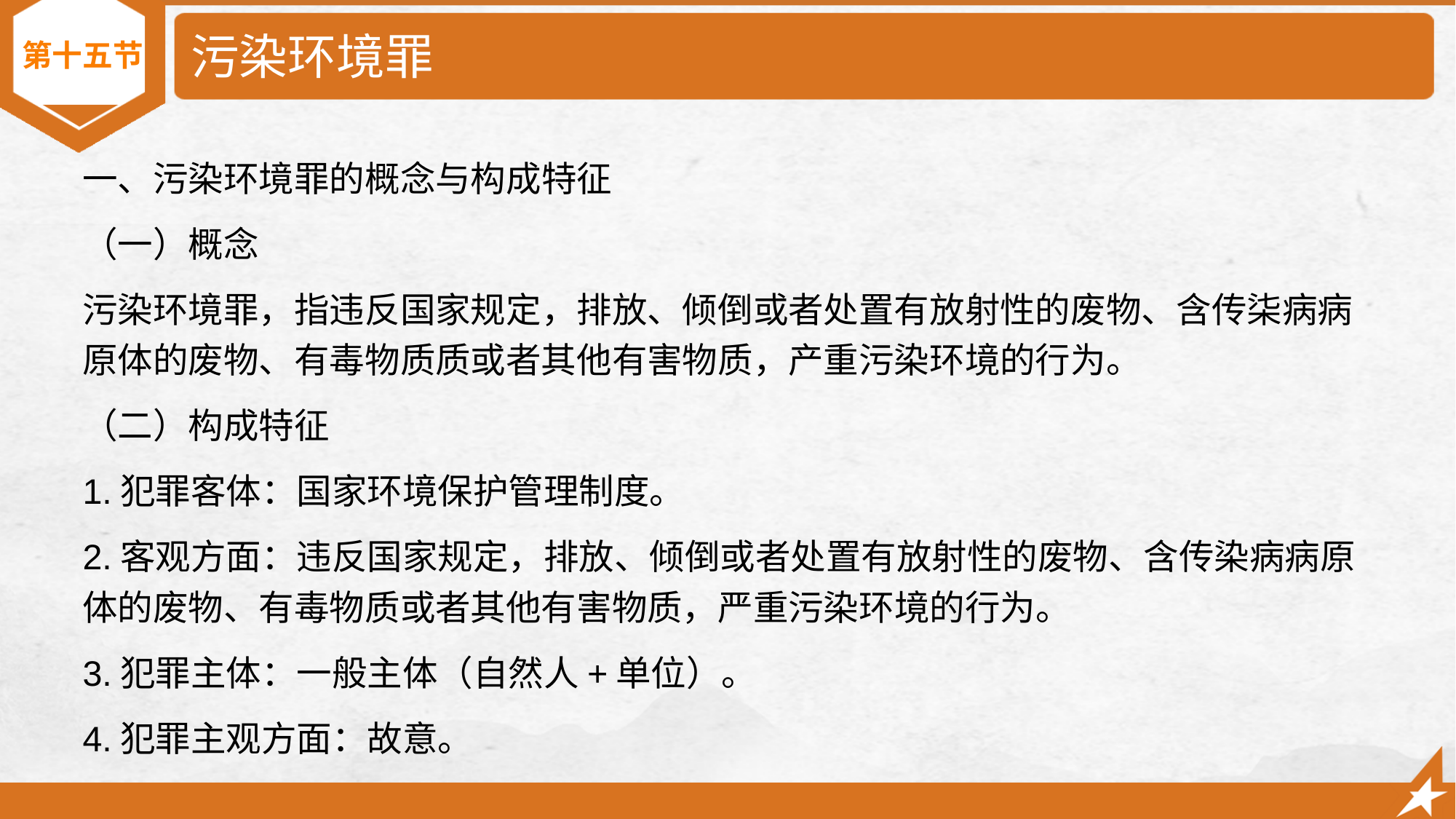

# 污染环境罪
第十五节
一、污染环境罪的概念与构成特征
（一）概念
污染环境罪，指违反国家规定，排放、倾倒或者处置有放射性的废物、含传柒病病原体的废物、有毒物质质或者其他有害物质，产重污染环境的行为。
（二）构成特征
1.犯罪客体：国家环境保护管理制度。
2.客观方面：违反国家规定，排放、倾倒或者处置有放射性的废物、含传染病病原体的废物、有毒物质或者其他有害物质，严重污染环境的行为。
3.犯罪主体：一般主体（自然人+单位）。
4.犯罪主观方面：故意。